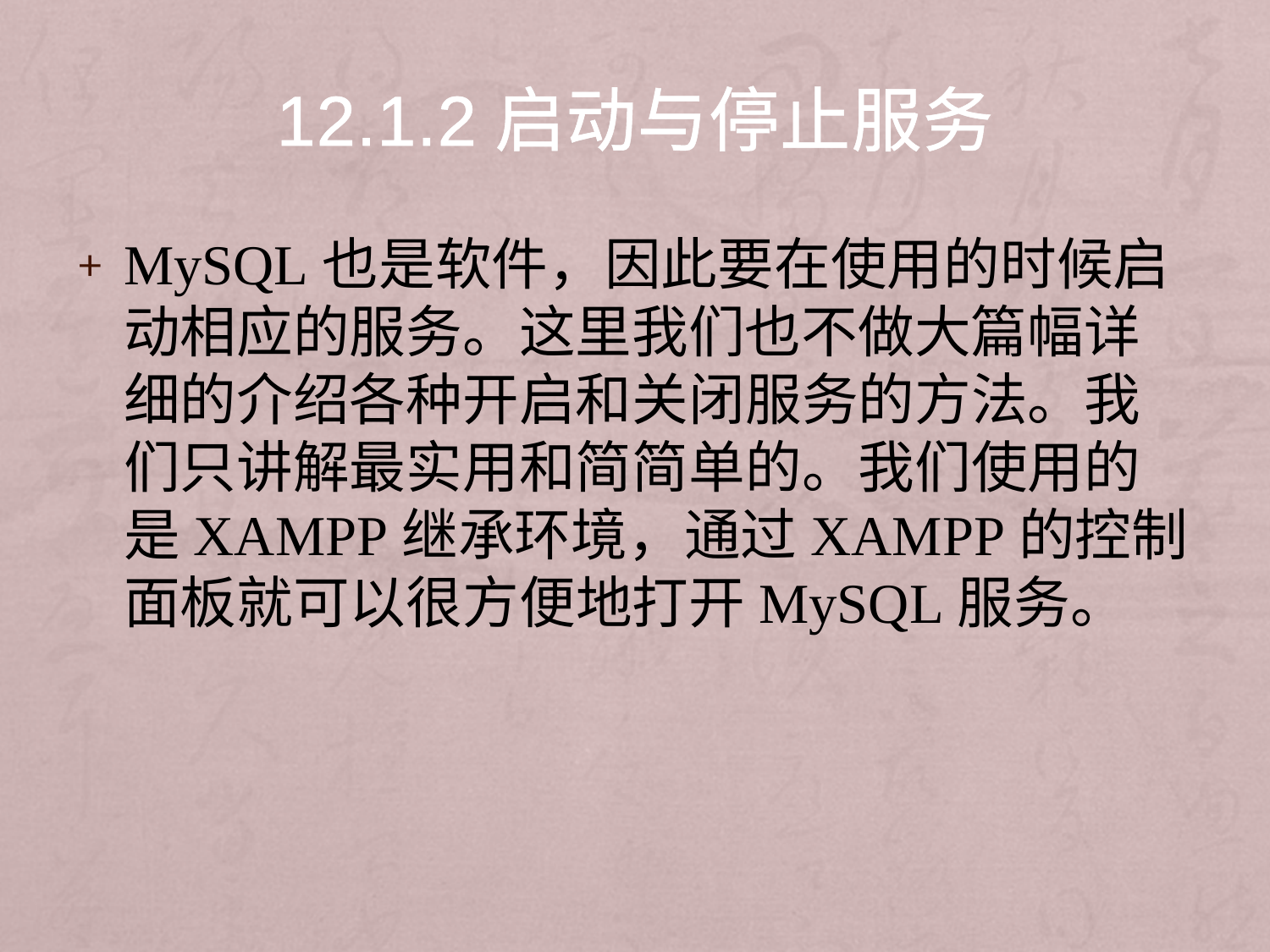

# 12.1.2启动与停止服务
MySQL也是软件，因此要在使用的时候启动相应的服务。这里我们也不做大篇幅详细的介绍各种开启和关闭服务的方法。我们只讲解最实用和简简单的。我们使用的是XAMPP继承环境，通过XAMPP的控制面板就可以很方便地打开MySQL服务。